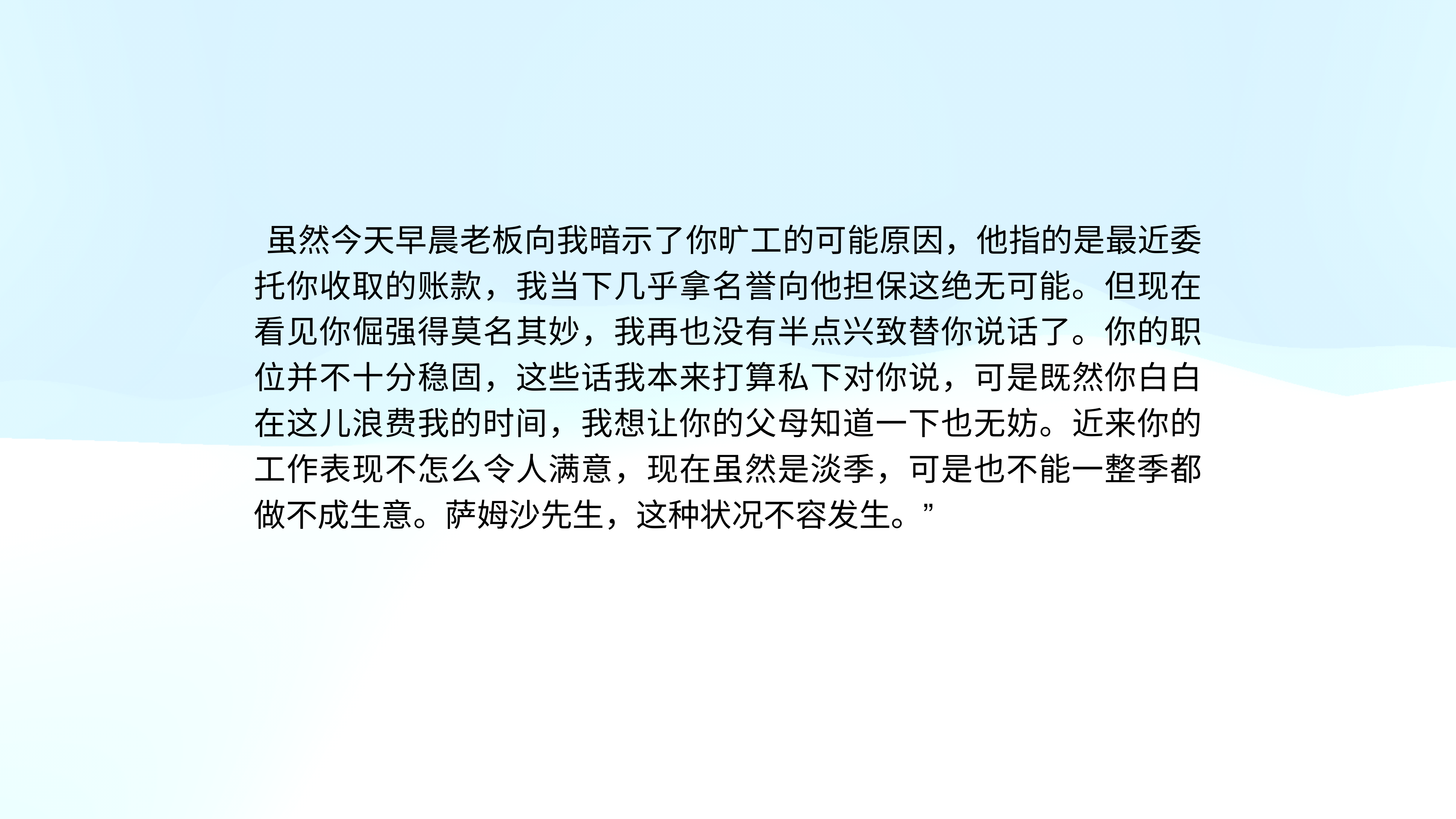

虽然今天早晨老板向我暗示了你旷工的可能原因，他指的是最近委托你收取的账款，我当下几乎拿名誉向他担保这绝无可能。但现在看见你倔强得莫名其妙，我再也没有半点兴致替你说话了。你的职位并不十分稳固，这些话我本来打算私下对你说，可是既然你白白在这儿浪费我的时间，我想让你的父母知道一下也无妨。近来你的工作表现不怎么令人满意，现在虽然是淡季，可是也不能一整季都做不成生意。萨姆沙先生，这种状况不容发生。”